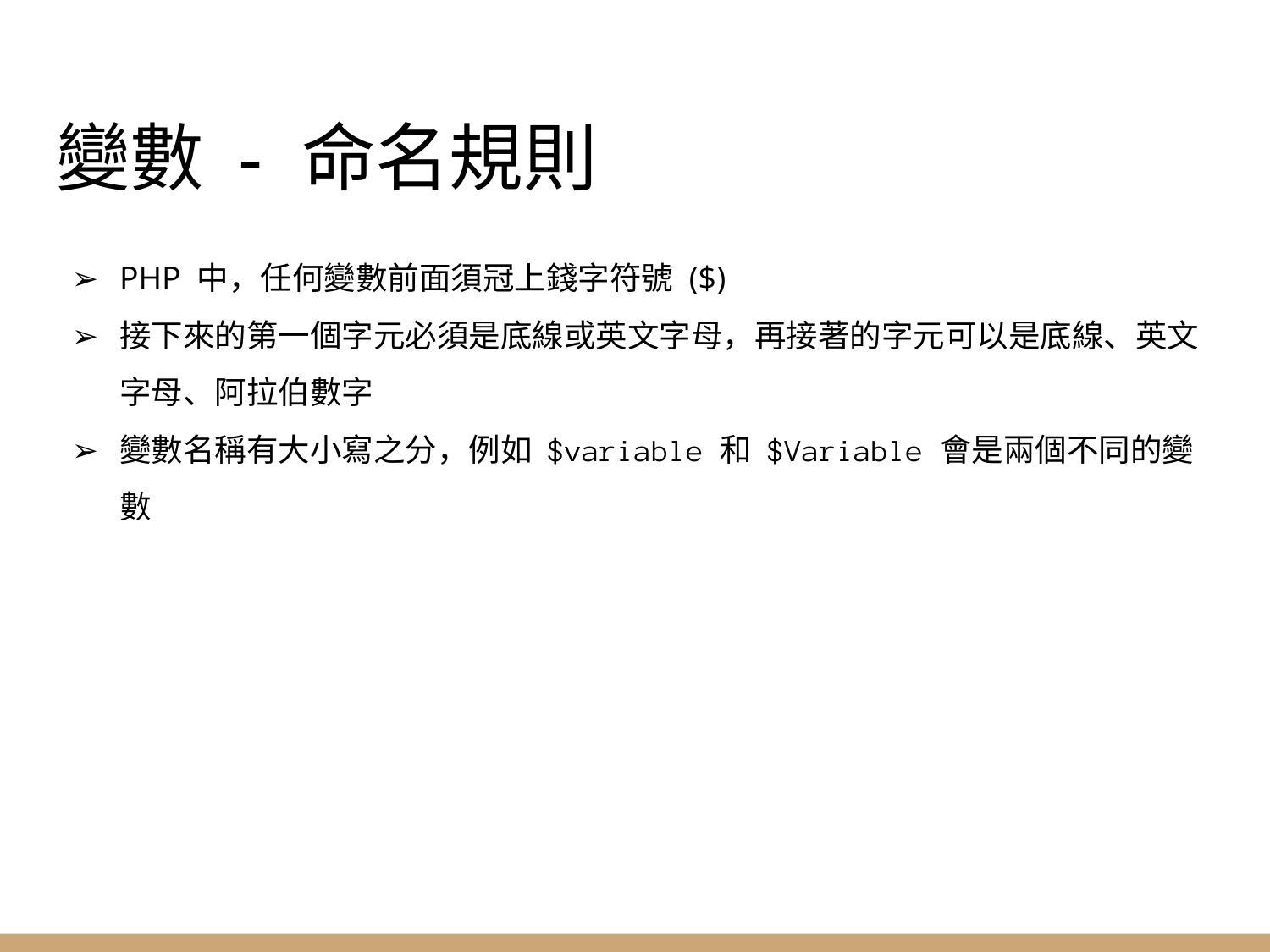

# 變數 - 命名規則
PHP 中，任何變數前面須冠上錢字符號 ($)
接下來的第一個字元必須是底線或英文字母，再接著的字元可以是底線、英文字母、阿拉伯數字
變數名稱有大小寫之分，例如 $variable 和 $Variable 會是兩個不同的變數